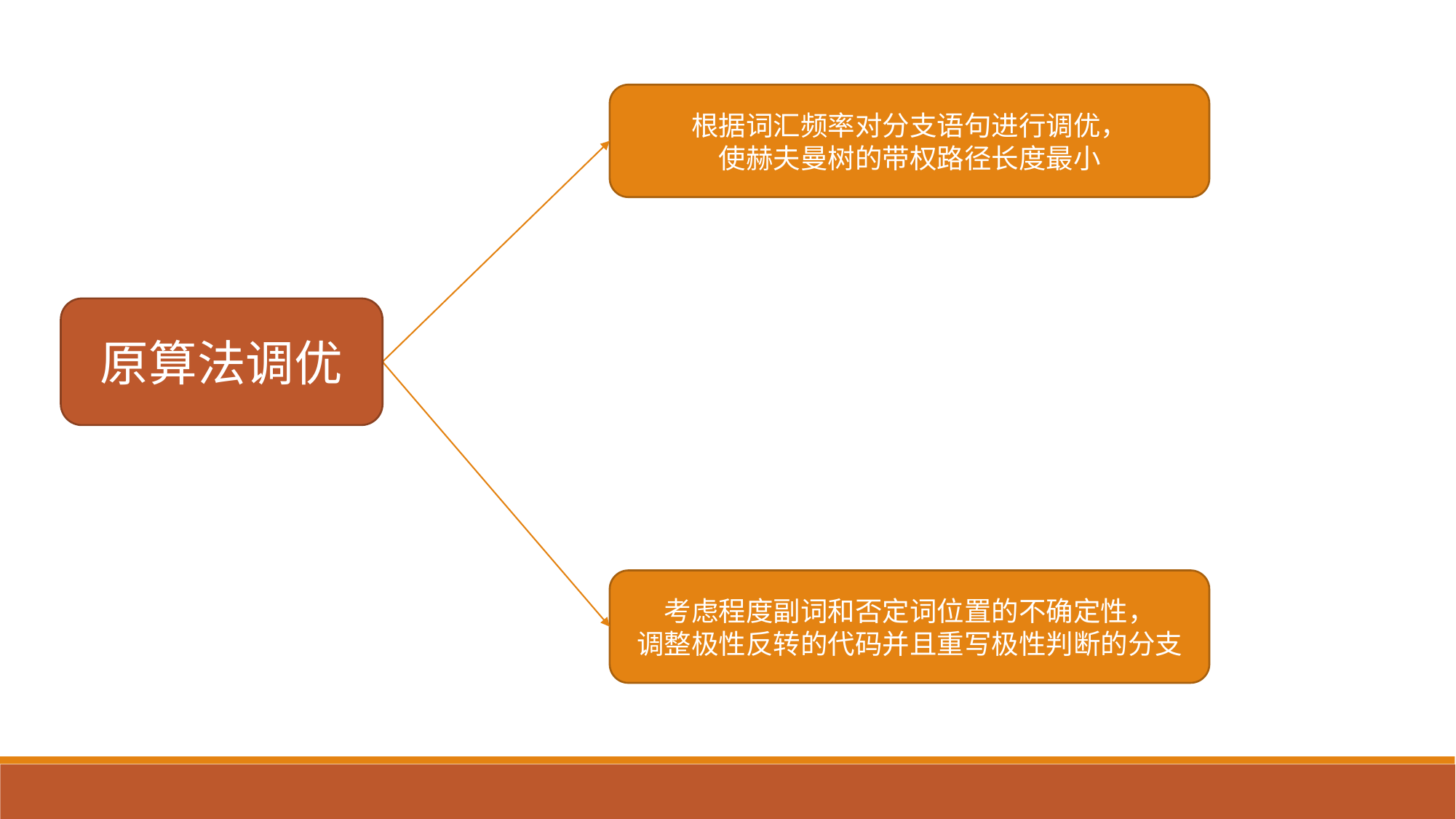

根据词汇频率对分支语句进行调优，
使赫夫曼树的带权路径长度最小
原算法调优
考虑程度副词和否定词位置的不确定性，
调整极性反转的代码并且重写极性判断的分支